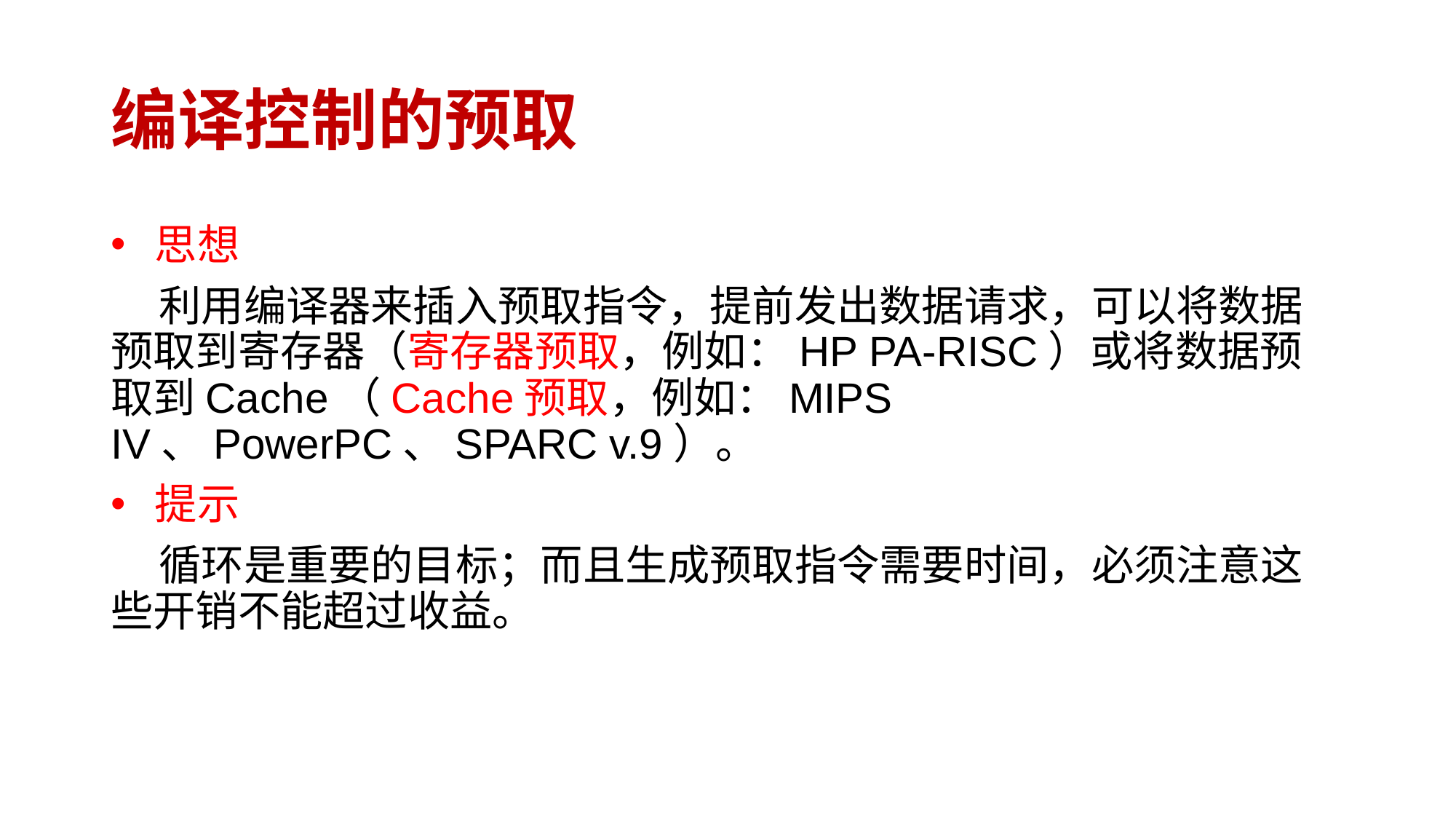

# 编译控制的预取
  思想
    利用编译器来插入预取指令，提前发出数据请求，可以将数据预取到寄存器（寄存器预取，例如：HP PA-RISC）或将数据预取到Cache（Cache预取，例如：MIPS IV、PowerPC、SPARC v.9）。
  提示
    循环是重要的目标；而且生成预取指令需要时间，必须注意这些开销不能超过收益。